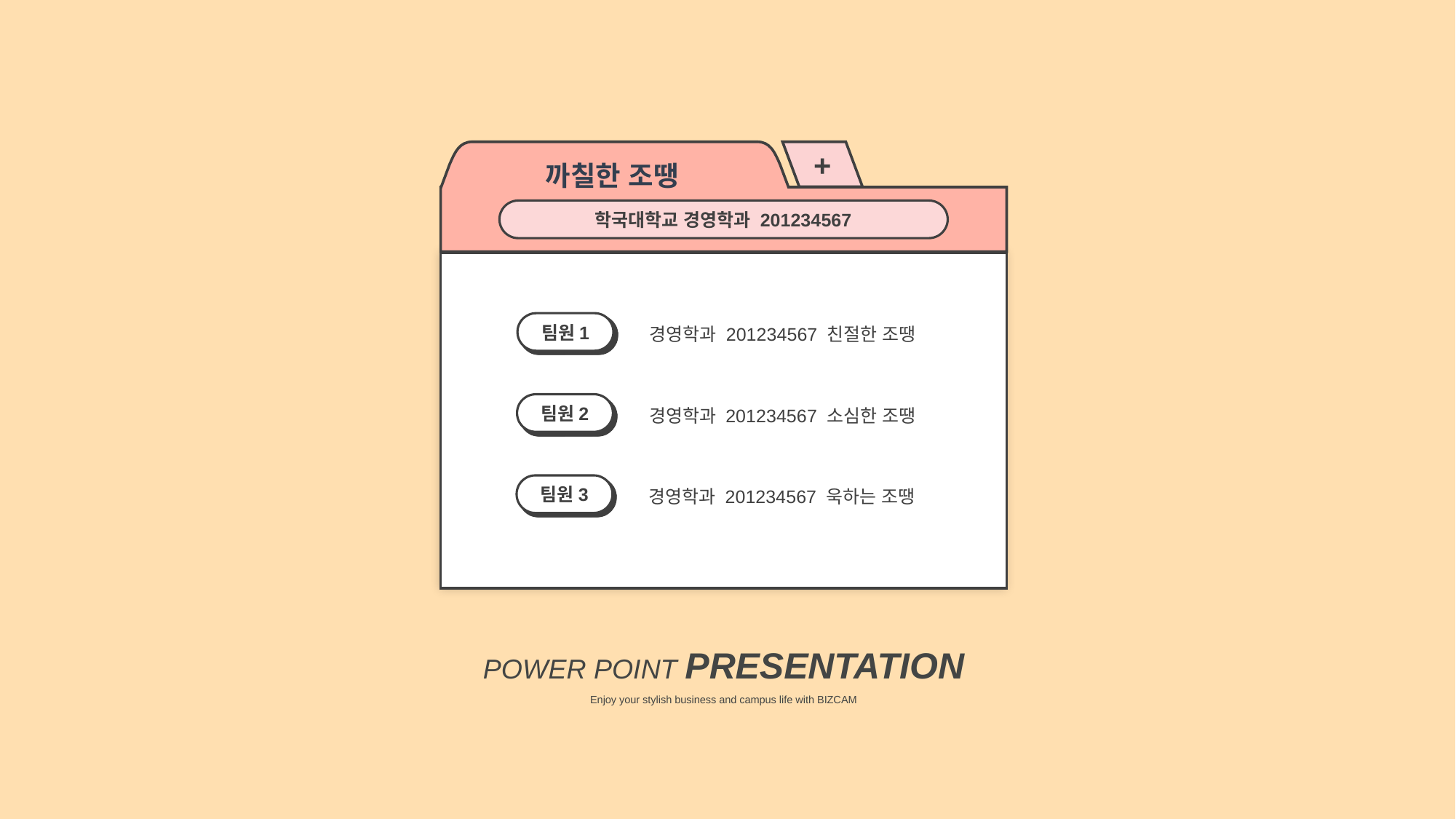

까칠한 조땡
+

학국대학교 경영학과 201234567

팀원1
경영학과 201234567 친절한 조땡
팀원2
경영학과 201234567 소심한 조땡
팀원3
경영학과 201234567 욱하는 조땡
POWER POINT PRESENTATION
Enjoy your stylish business and campus life with BIZCAM